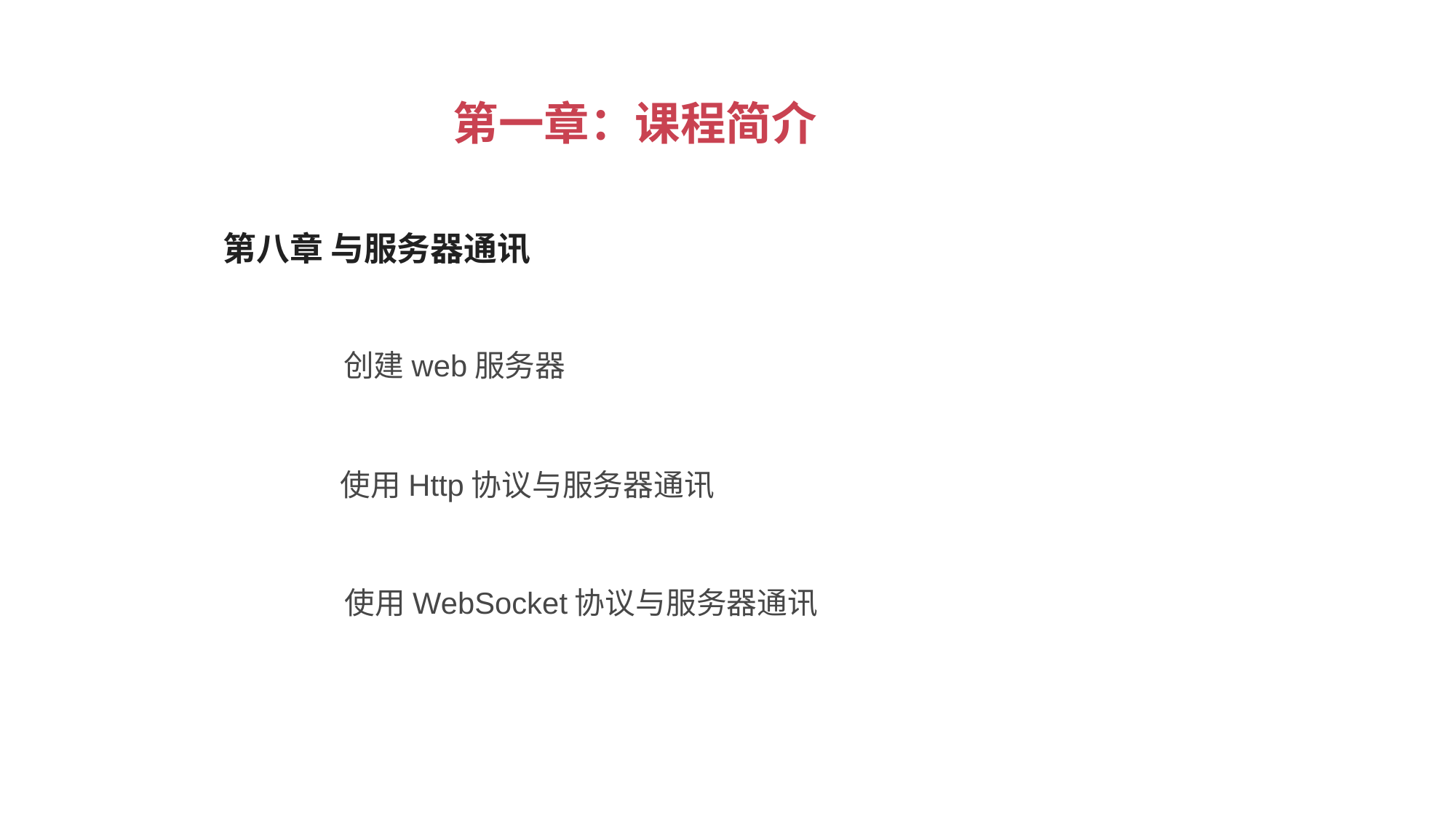

第一章：课程简介
 第八章 与服务器通讯
创建web服务器
使用Http协议与服务器通讯
使用WebSocket协议与服务器通讯